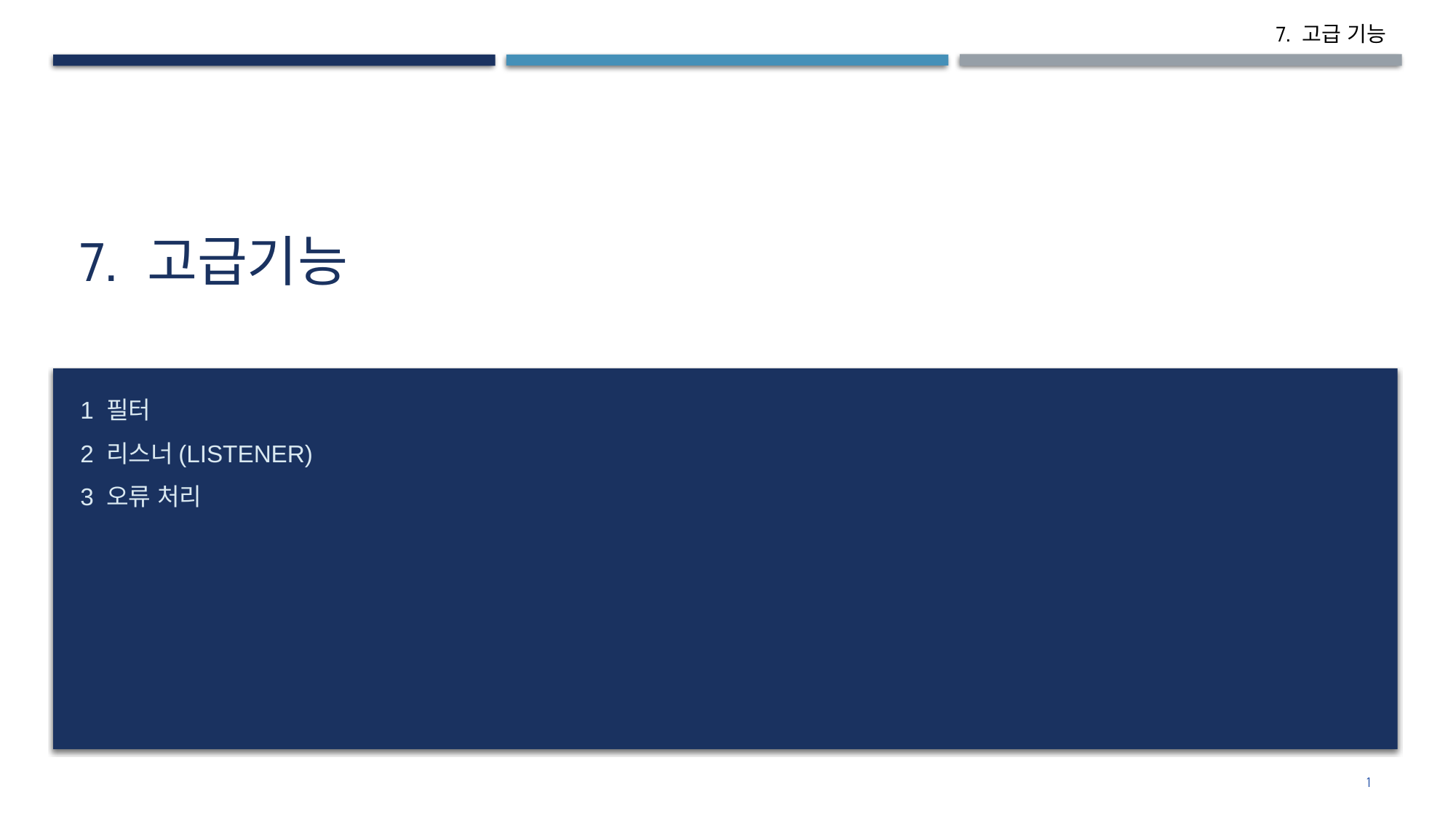

# 7. 고급기능
1 필터
2 리스너(Listener)
3 오류 처리
1